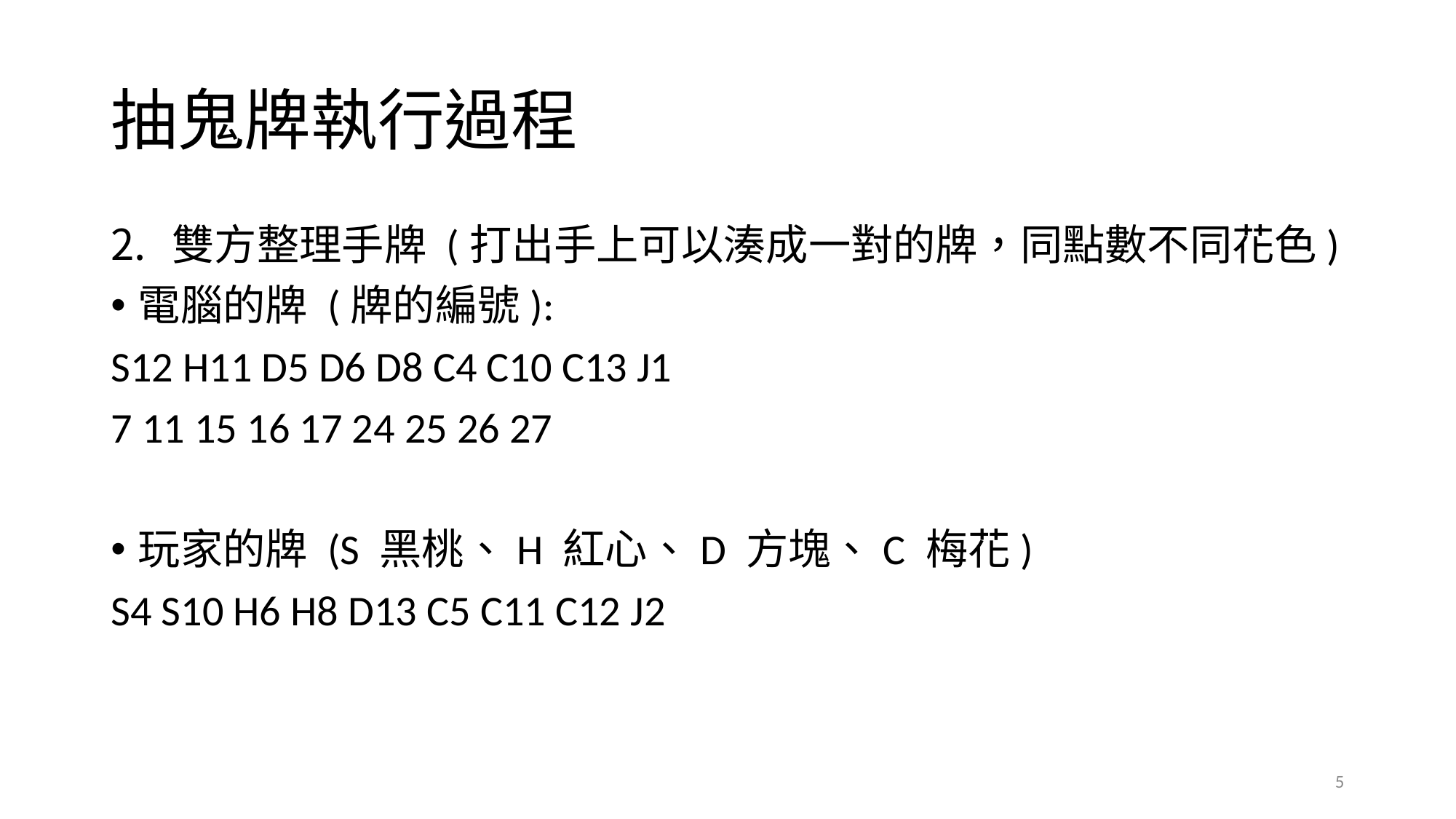

# 抽鬼牌執行過程
雙方整理手牌 (打出手上可以湊成一對的牌，同點數不同花色)
電腦的牌 (牌的編號):
S12 H11 D5 D6 D8 C4 C10 C13 J1
7 11 15 16 17 24 25 26 27

玩家的牌 (S 黑桃、H 紅心、D 方塊、C 梅花)
S4 S10 H6 H8 D13 C5 C11 C12 J2
5